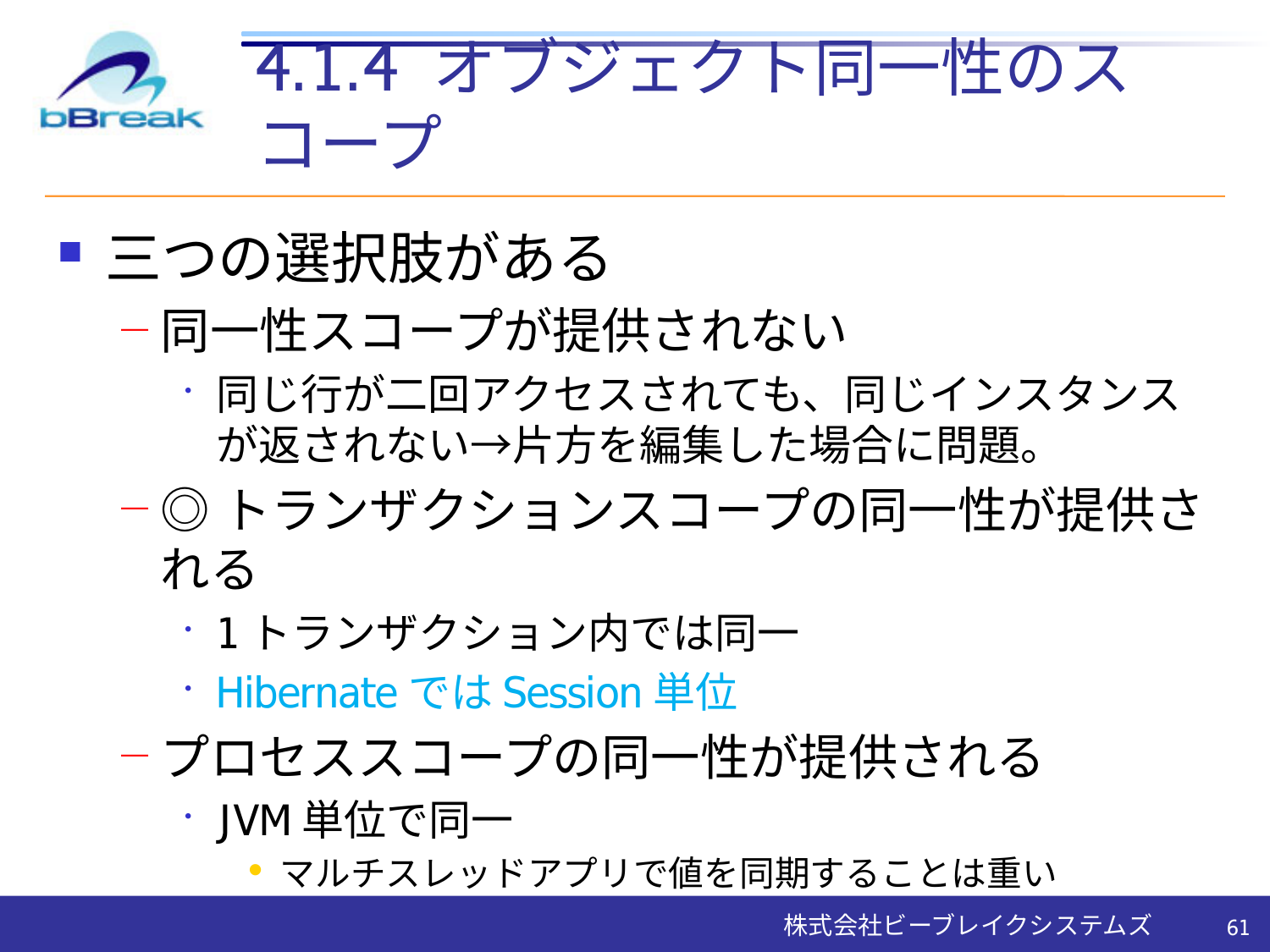

# 4.1.4 オブジェクト同一性のスコープ
三つの選択肢がある
同一性スコープが提供されない
同じ行が二回アクセスされても、同じインスタンスが返されない→片方を編集した場合に問題。
◎トランザクションスコープの同一性が提供される
1トランザクション内では同一
HibernateではSession単位
プロセススコープの同一性が提供される
JVM単位で同一
マルチスレッドアプリで値を同期することは重い